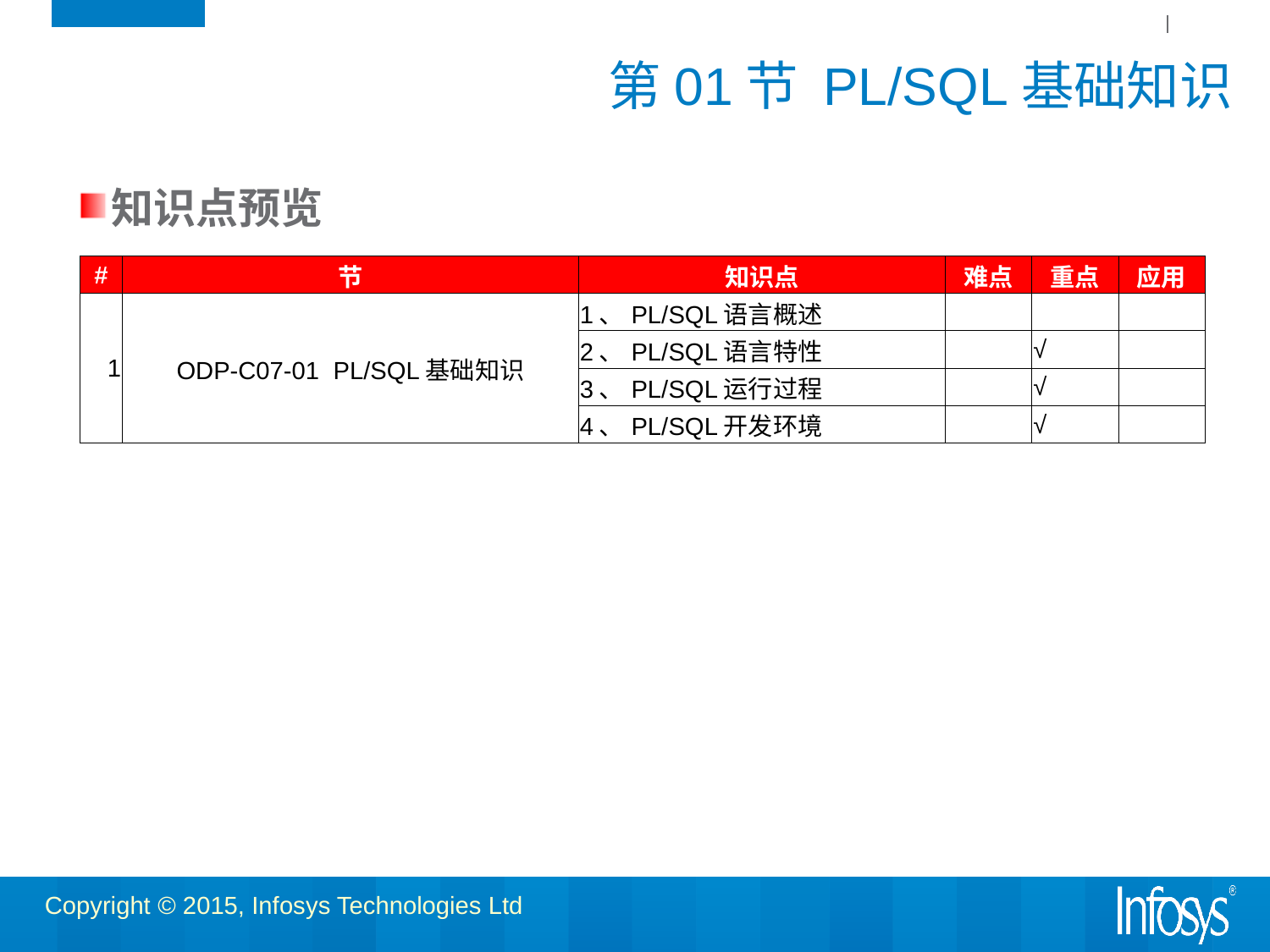

# 第01节 PL/SQL基础知识
知识点预览
| # | 节 | 知识点 | 难点 | 重点 | 应用 |
| --- | --- | --- | --- | --- | --- |
| 1 | ODP-C07-01 PL/SQL基础知识 | 1、PL/SQL语言概述 |  |  |  |
|  |  | 2、PL/SQL语言特性 |  | √ |  |
|  |  | 3、PL/SQL运行过程 |  | √ |  |
|  |  | 4、PL/SQL开发环境 |  | √ |  |